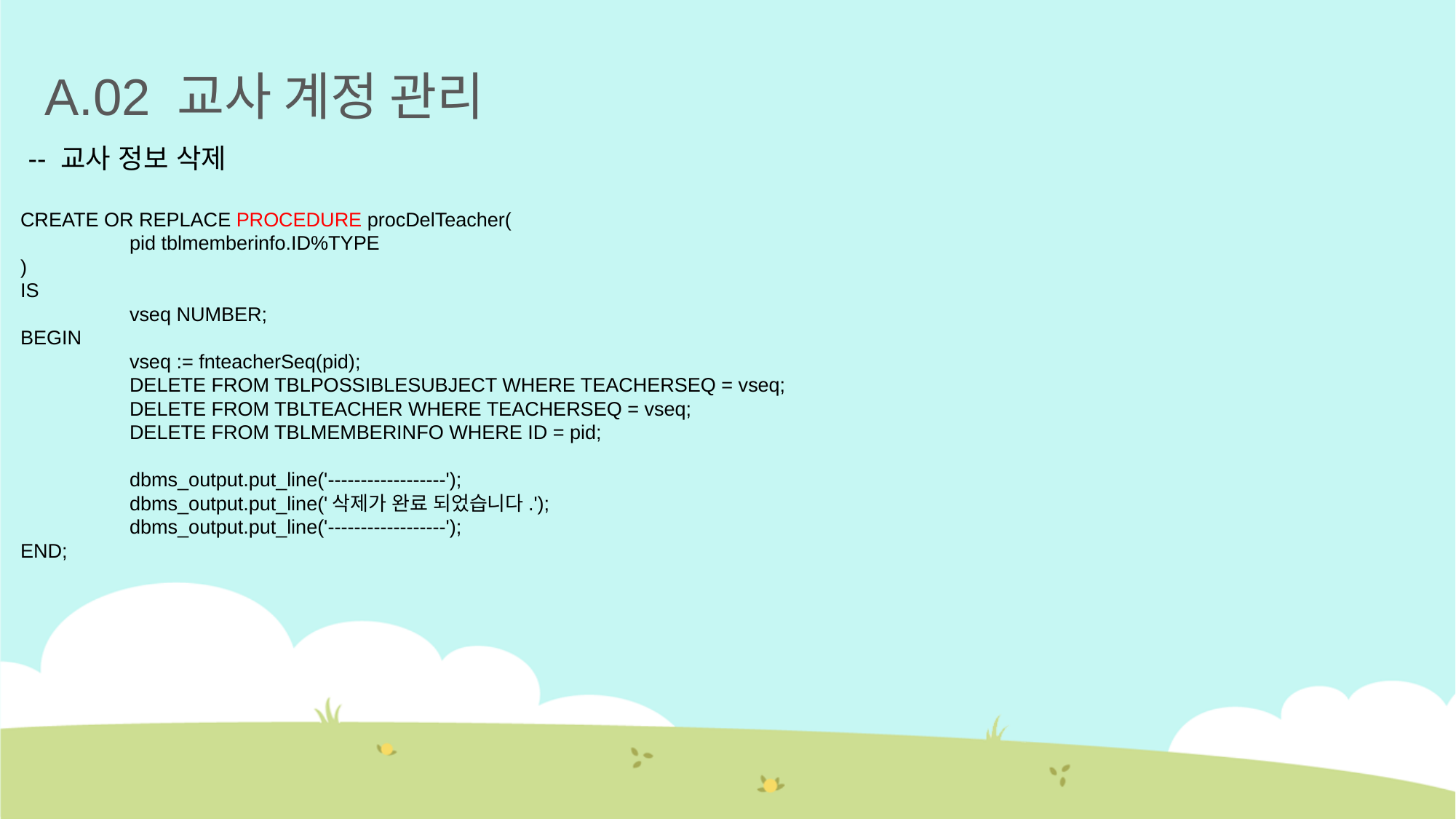

A.02 교사 계정 관리
 -- 교사 정보 삭제

CREATE OR REPLACE PROCEDURE procDelTeacher(
	pid tblmemberinfo.ID%TYPE
)
IS
	vseq NUMBER;
BEGIN
	vseq := fnteacherSeq(pid);
	DELETE FROM TBLPOSSIBLESUBJECT WHERE TEACHERSEQ = vseq;
	DELETE FROM TBLTEACHER WHERE TEACHERSEQ = vseq;
	DELETE FROM TBLMEMBERINFO WHERE ID = pid;

	dbms_output.put_line('------------------');
	dbms_output.put_line('삭제가 완료 되었습니다.');
	dbms_output.put_line('------------------');
END;